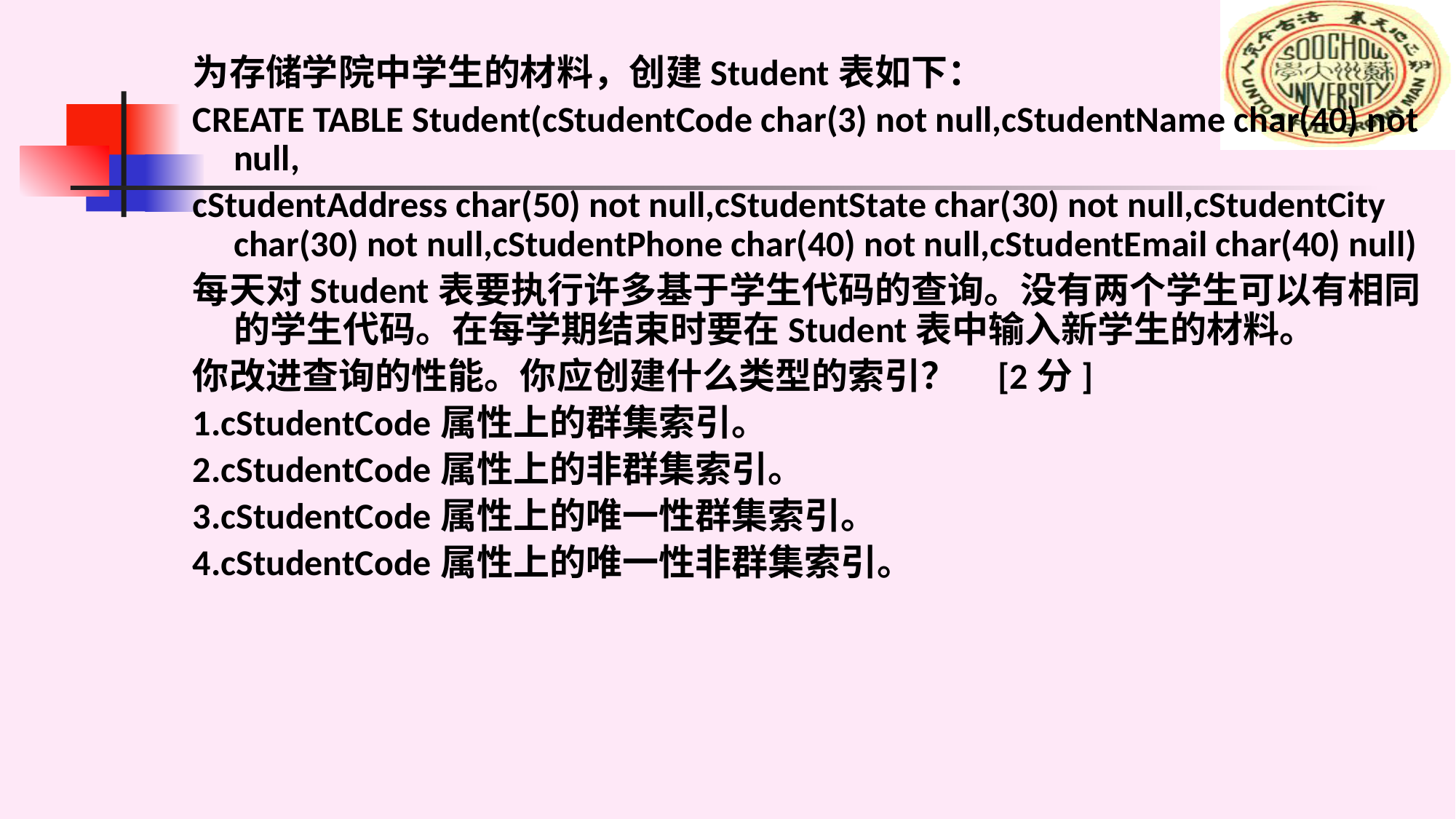

为存储学院中学生的材料，创建Student表如下：
CREATE TABLE Student(cStudentCode char(3) not null,cStudentName char(40) not null,
cStudentAddress char(50) not null,cStudentState char(30) not null,cStudentCity char(30) not null,cStudentPhone char(40) not null,cStudentEmail char(40) null)
每天对Student表要执行许多基于学生代码的查询。没有两个学生可以有相同的学生代码。在每学期结束时要在Student表中输入新学生的材料。
你改进查询的性能。你应创建什么类型的索引？	[2分]
1.cStudentCode属性上的群集索引。
2.cStudentCode属性上的非群集索引。
3.cStudentCode属性上的唯一性群集索引。
4.cStudentCode属性上的唯一性非群集索引。